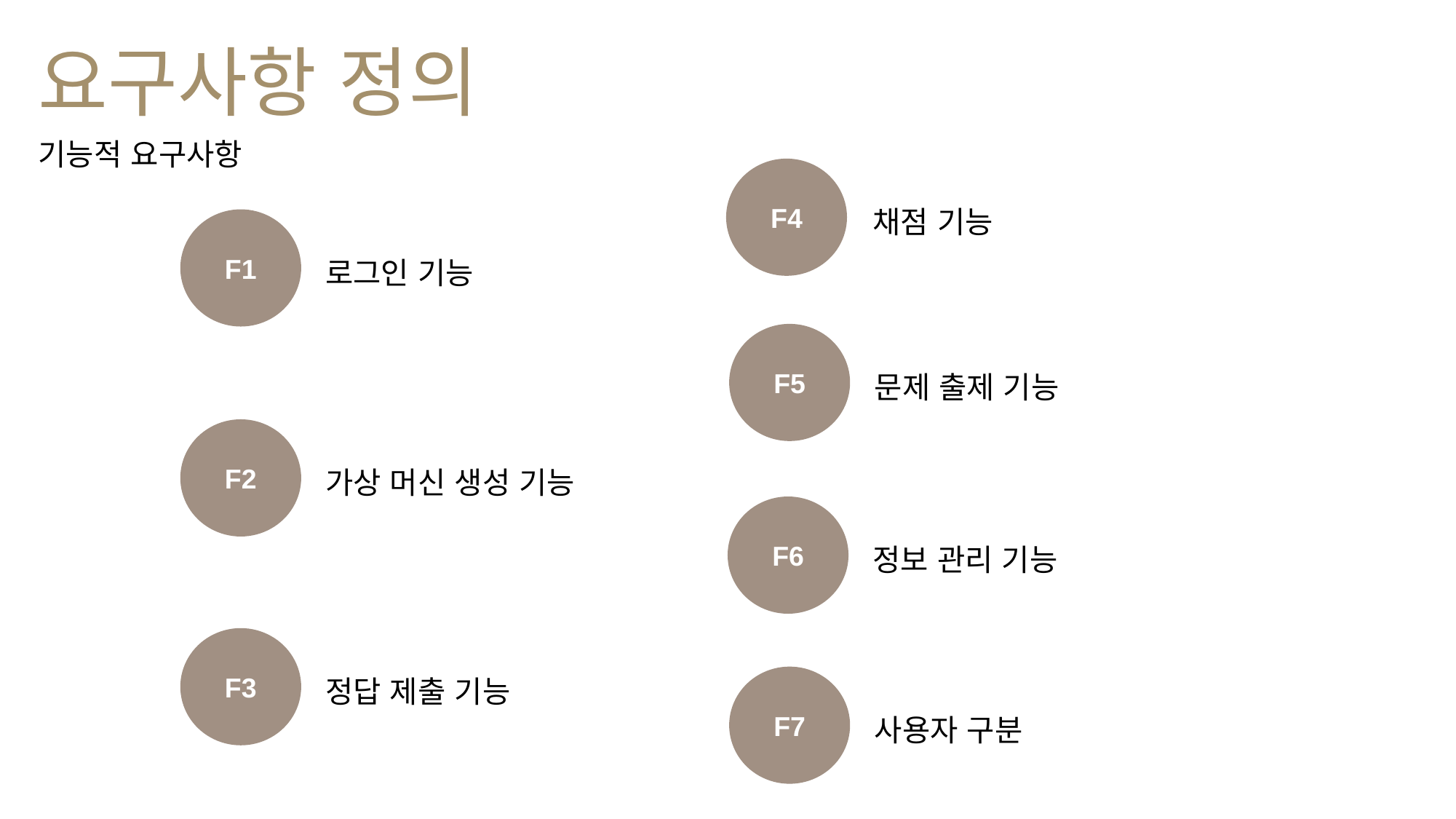

요구사항 정의

기능적 요구사항

F4
채점 기능
F1
로그인 기능

F5

문제 출제 기능
F2
가상 머신 생성 기능

F6

정보 관리 기능
F3
F7
정답 제출 기능
사용자 구분